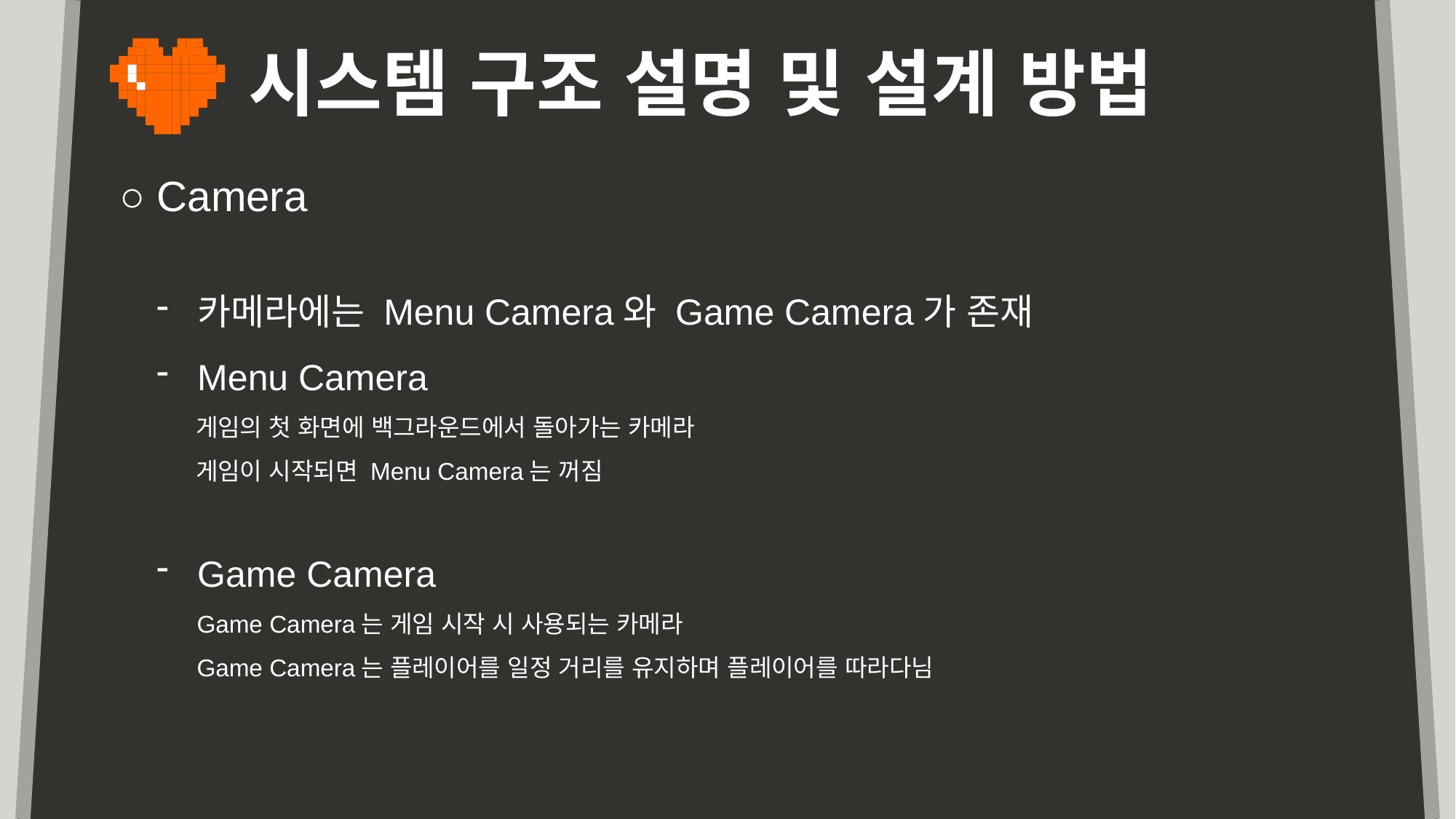

시스템 구조 설명 및 설계 방법

○ Camera
카메라에는 Menu Camera와 Game Camera가 존재
Menu Camera
     게임의 첫 화면에 백그라운드에서 돌아가는 카메라
     게임이 시작되면 Menu Camera는 꺼짐

Game Camera
      Game Camera는 게임 시작 시 사용되는 카메라
      Game Camera는 플레이어를 일정 거리를 유지하며 플레이어를 따라다님